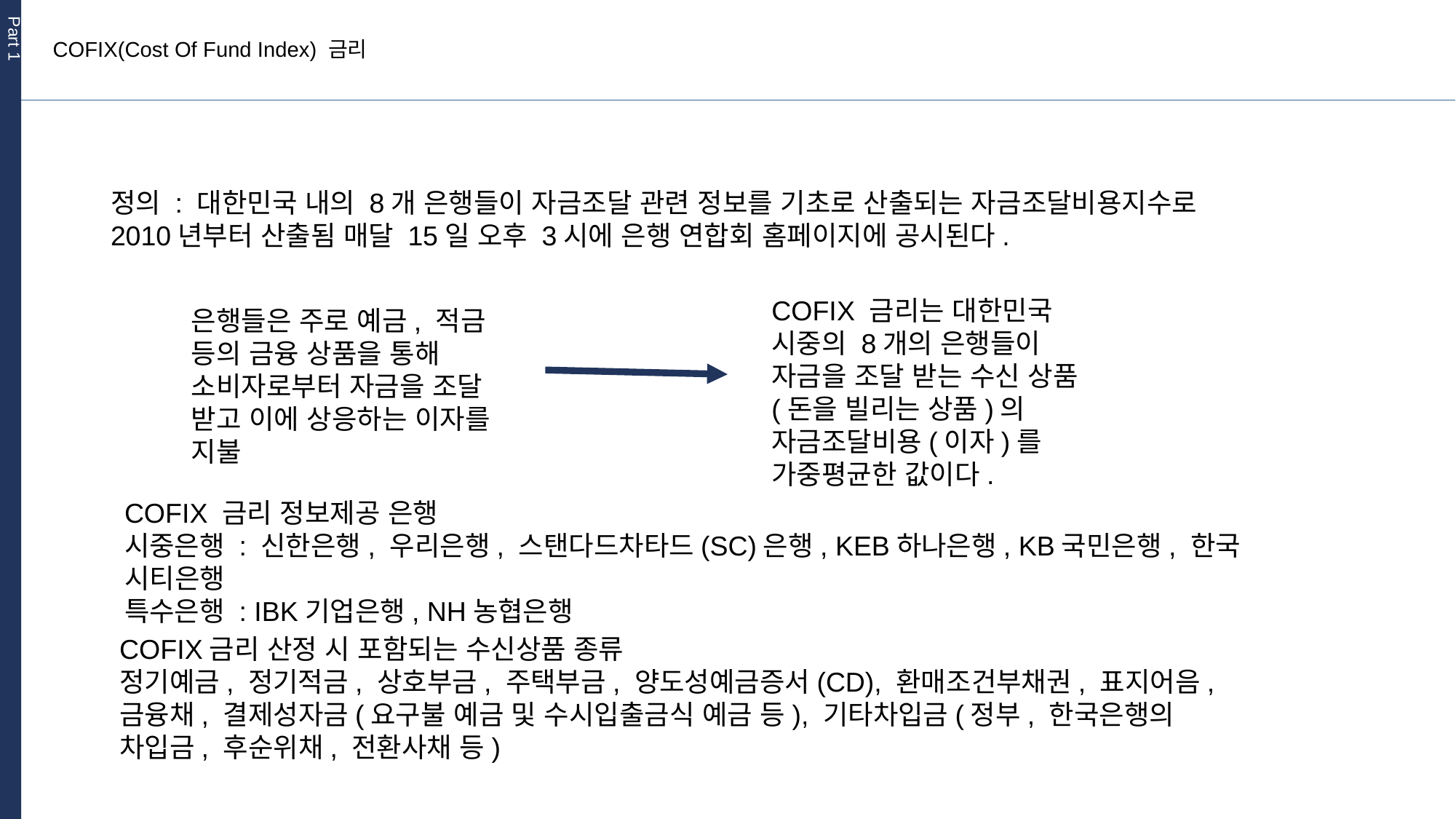

Part 1
COFIX(Cost Of Fund Index) 금리
정의 : 대한민국 내의 8개 은행들이 자금조달 관련 정보를 기초로 산출되는 자금조달비용지수로 2010년부터 산출됨 매달 15일 오후 3시에 은행 연합회 홈페이지에 공시된다.
COFIX 금리는 대한민국 시중의 8개의 은행들이 자금을 조달 받는 수신 상품(돈을 빌리는 상품)의 자금조달비용(이자)를 가중평균한 값이다.
은행들은 주로 예금, 적금 등의 금융 상품을 통해 소비자로부터 자금을 조달 받고 이에 상응하는 이자를 지불
COFIX 금리 정보제공 은행
시중은행 : 신한은행, 우리은행, 스탠다드차타드(SC)은행, KEB하나은행, KB국민은행, 한국 시티은행
특수은행 : IBK기업은행, NH농협은행
COFIX금리 산정 시 포함되는 수신상품 종류
정기예금, 정기적금, 상호부금, 주택부금, 양도성예금증서(CD), 환매조건부채권, 표지어음, 금융채, 결제성자금(요구불 예금 및 수시입출금식 예금 등), 기타차입금(정부, 한국은행의 차입금, 후순위채, 전환사채 등)